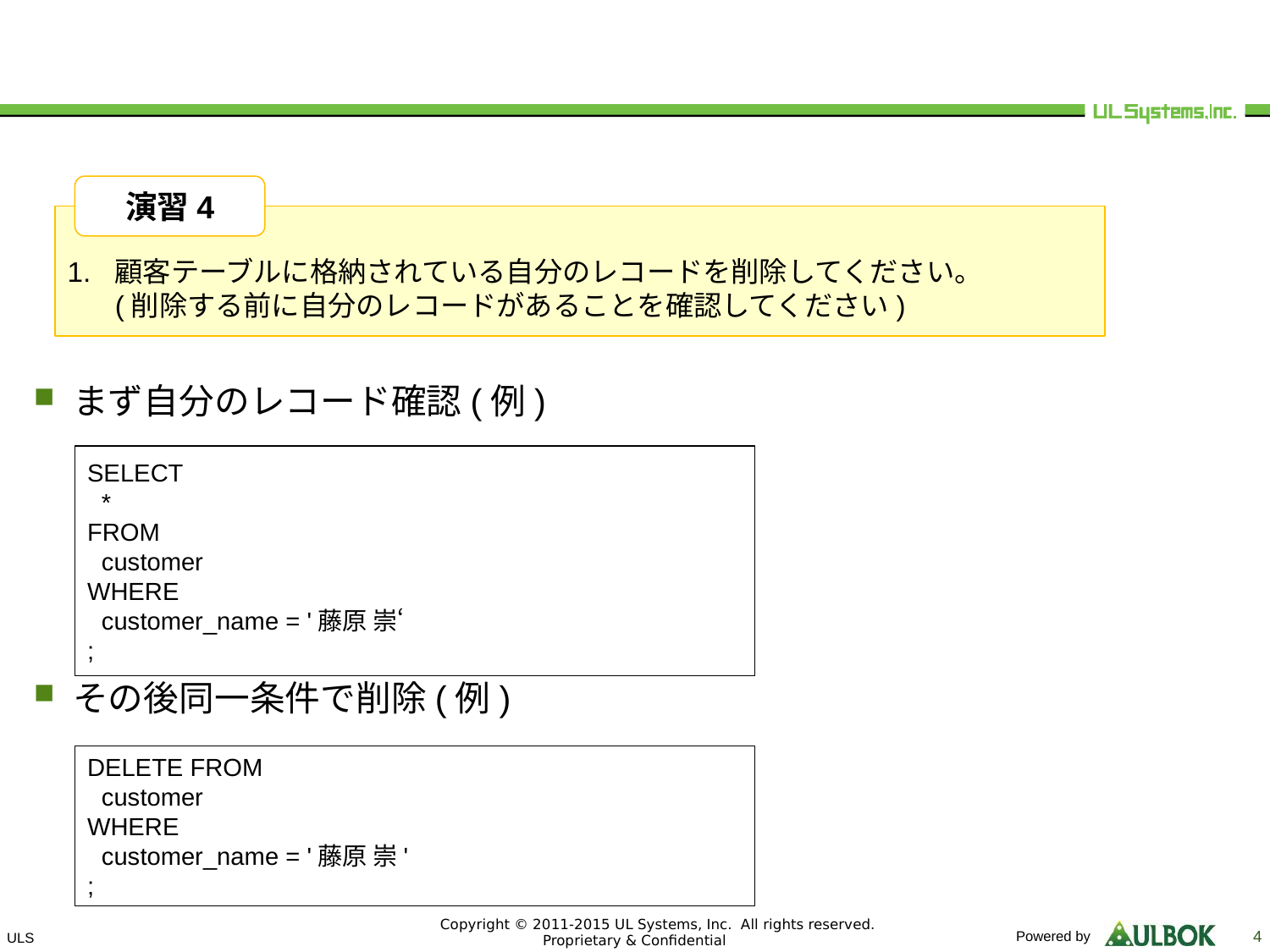

#

まず自分のレコード確認(例)

その後同一条件で削除(例)
演習4

顧客テーブルに格納されている自分のレコードを削除してください。
(削除する前に自分のレコードがあることを確認してください)
SELECT
  *
FROM
  customer
WHERE
  customer_name = '藤原 崇‘
;
DELETE FROM
  customer
WHERE
  customer_name = '藤原 崇'
;